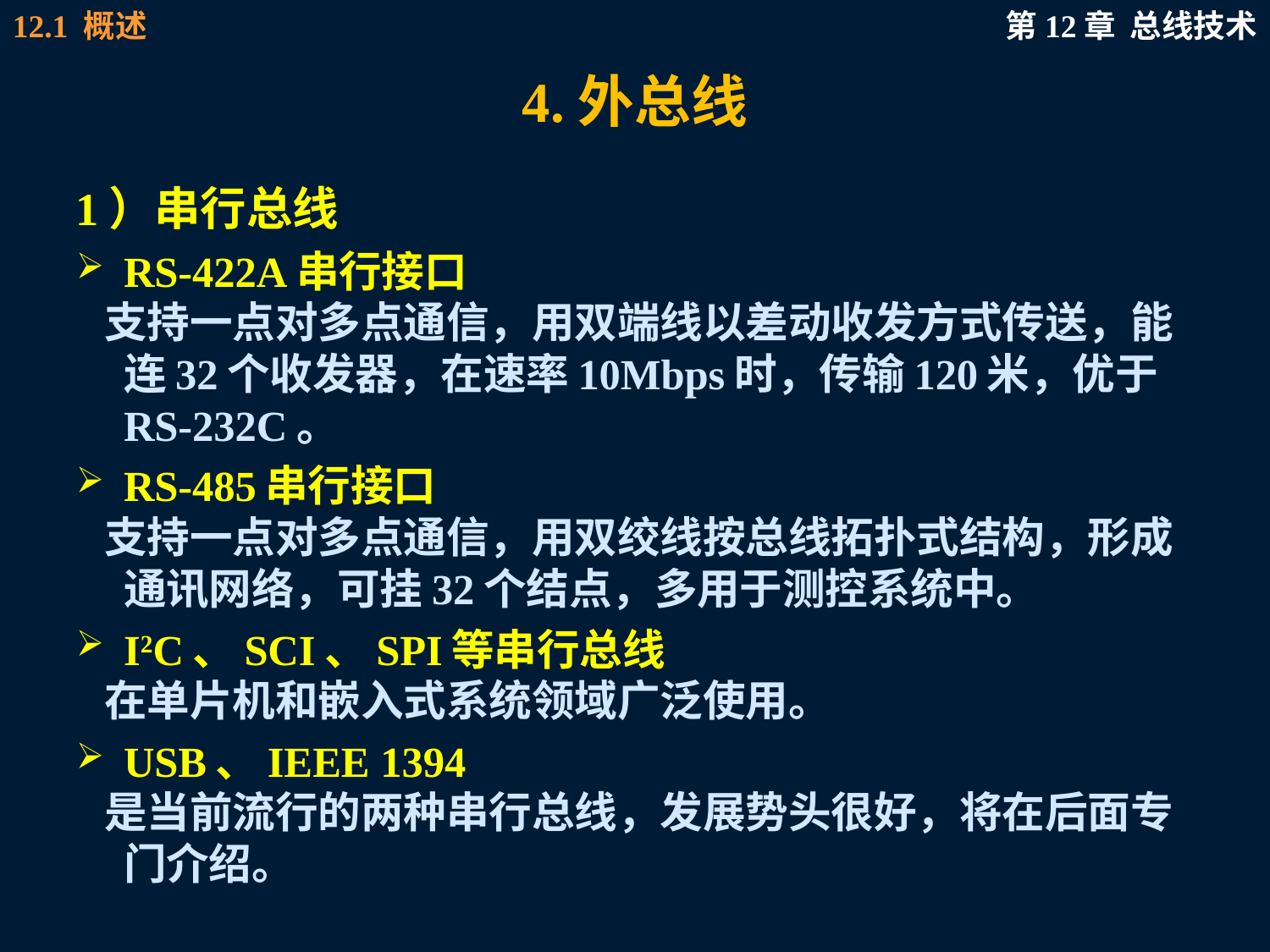

# 4.外总线
1）串行总线
RS-422A串行接口
  支持一点对多点通信，用双端线以差动收发方式传送，能连32个收发器，在速率10Mbps时，传输120米，优于RS-232C。
RS-485串行接口
  支持一点对多点通信，用双绞线按总线拓扑式结构，形成通讯网络，可挂32个结点，多用于测控系统中。
I2C、SCI、SPI等串行总线
  在单片机和嵌入式系统领域广泛使用。
USB、IEEE 1394
  是当前流行的两种串行总线，发展势头很好，将在后面专门介绍。